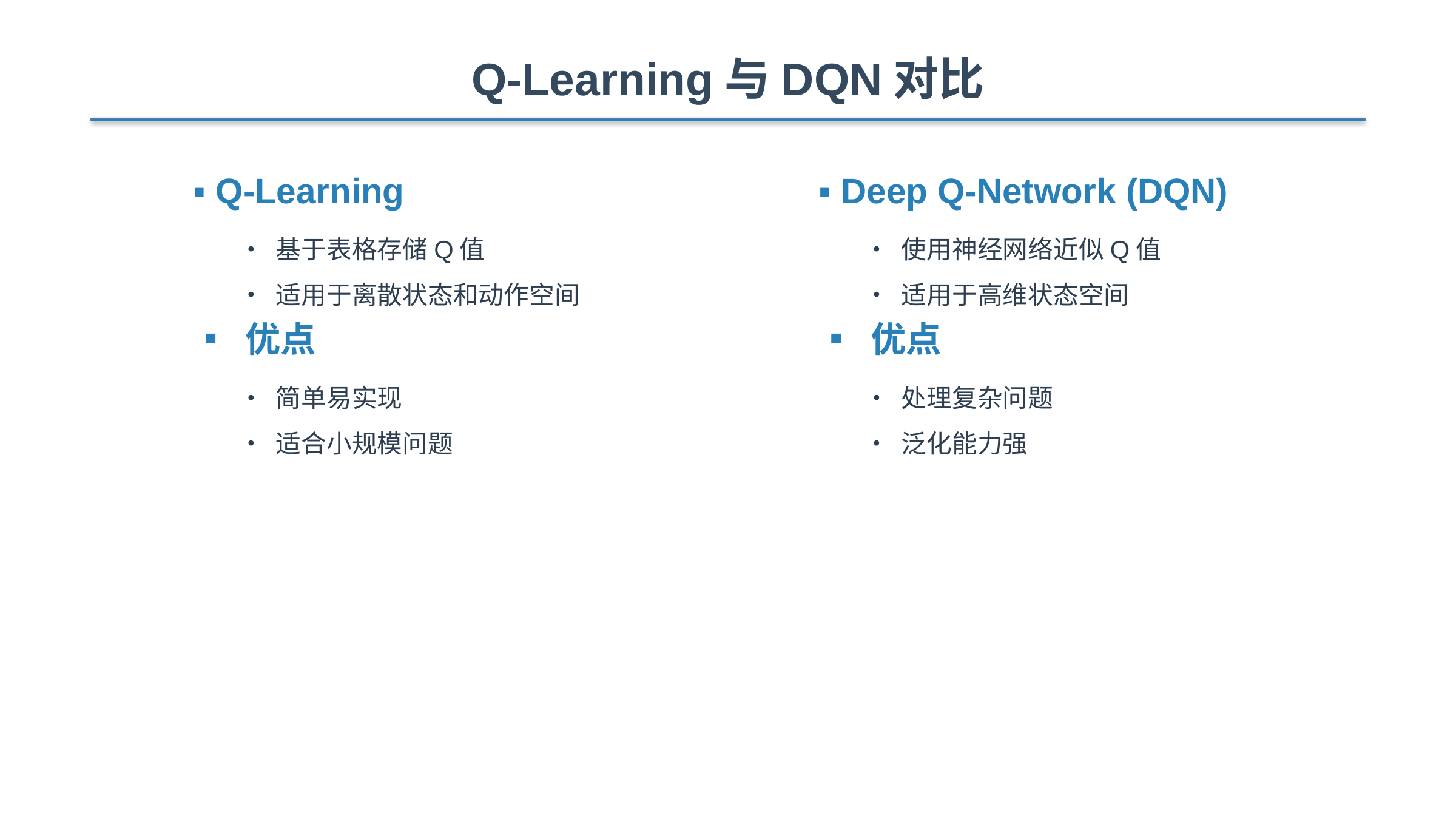

Q-Learning与DQN对比

▪ Q-Learning
• 基于表格存储Q值
• 适用于离散状态和动作空间
▪ 优点
• 简单易实现
• 适合小规模问题

▪ Deep Q-Network (DQN)
• 使用神经网络近似Q值
• 适用于高维状态空间
▪ 优点
• 处理复杂问题
• 泛化能力强